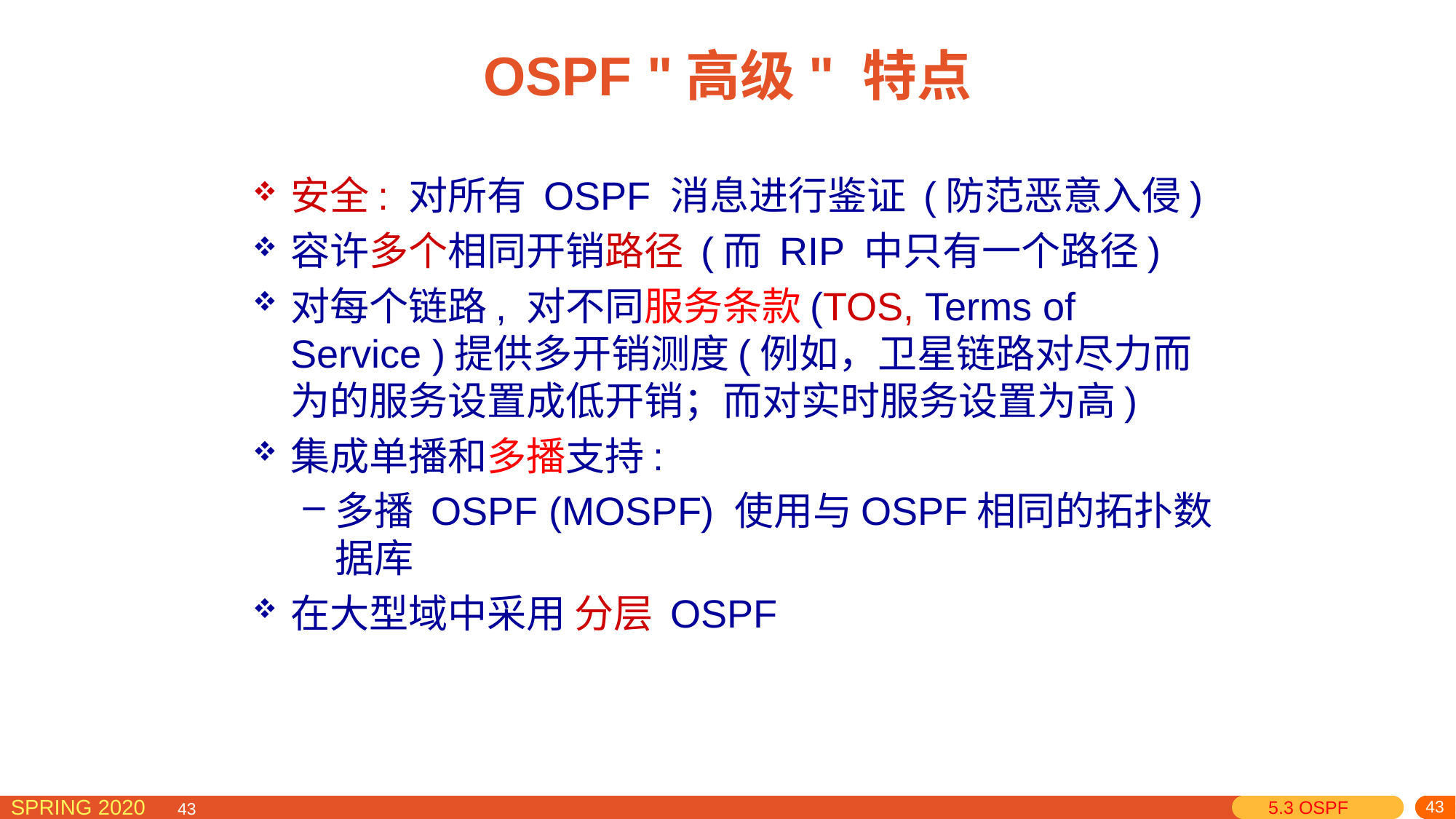

# OSPF "高级" 特点
安全: 对所有 OSPF 消息进行鉴证 (防范恶意入侵)
容许多个相同开销路径 (而 RIP 中只有一个路径)
对每个链路, 对不同服务条款(TOS, Terms of Service )提供多开销测度(例如，卫星链路对尽力而为的服务设置成低开销；而对实时服务设置为高)
集成单播和多播支持:
多播 OSPF (MOSPF) 使用与OSPF相同的拓扑数据库
在大型域中采用 分层 OSPF

5.3 OSPF